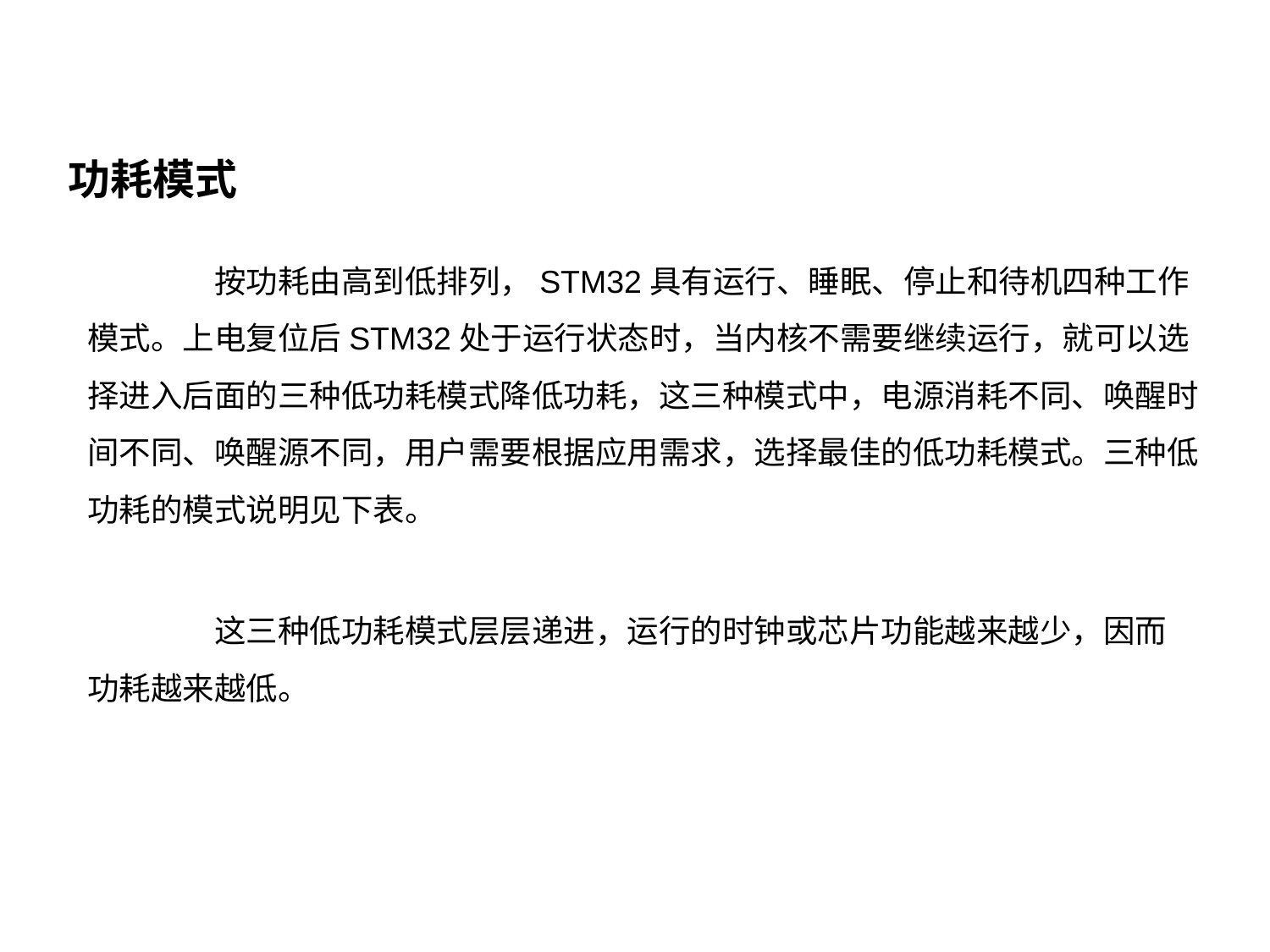

功耗模式
	按功耗由高到低排列，STM32具有运行、睡眠、停止和待机四种工作模式。上电复位后STM32处于运行状态时，当内核不需要继续运行，就可以选择进入后面的三种低功耗模式降低功耗，这三种模式中，电源消耗不同、唤醒时间不同、唤醒源不同，用户需要根据应用需求，选择最佳的低功耗模式。三种低功耗的模式说明见下表。
	这三种低功耗模式层层递进，运行的时钟或芯片功能越来越少，因而功耗越来越低。